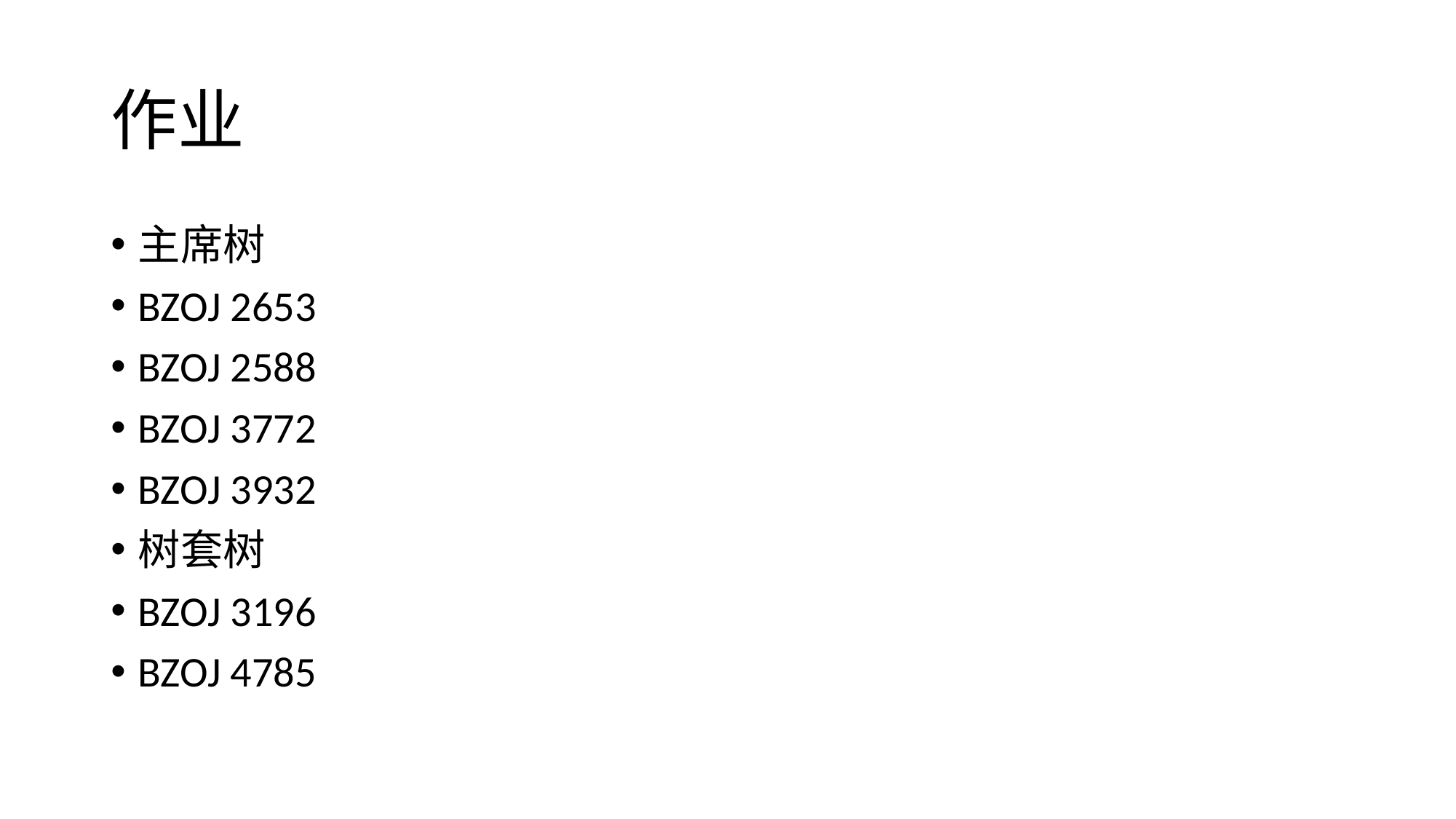

# 作业
主席树
BZOJ 2653
BZOJ 2588
BZOJ 3772
BZOJ 3932
树套树
BZOJ 3196
BZOJ 4785